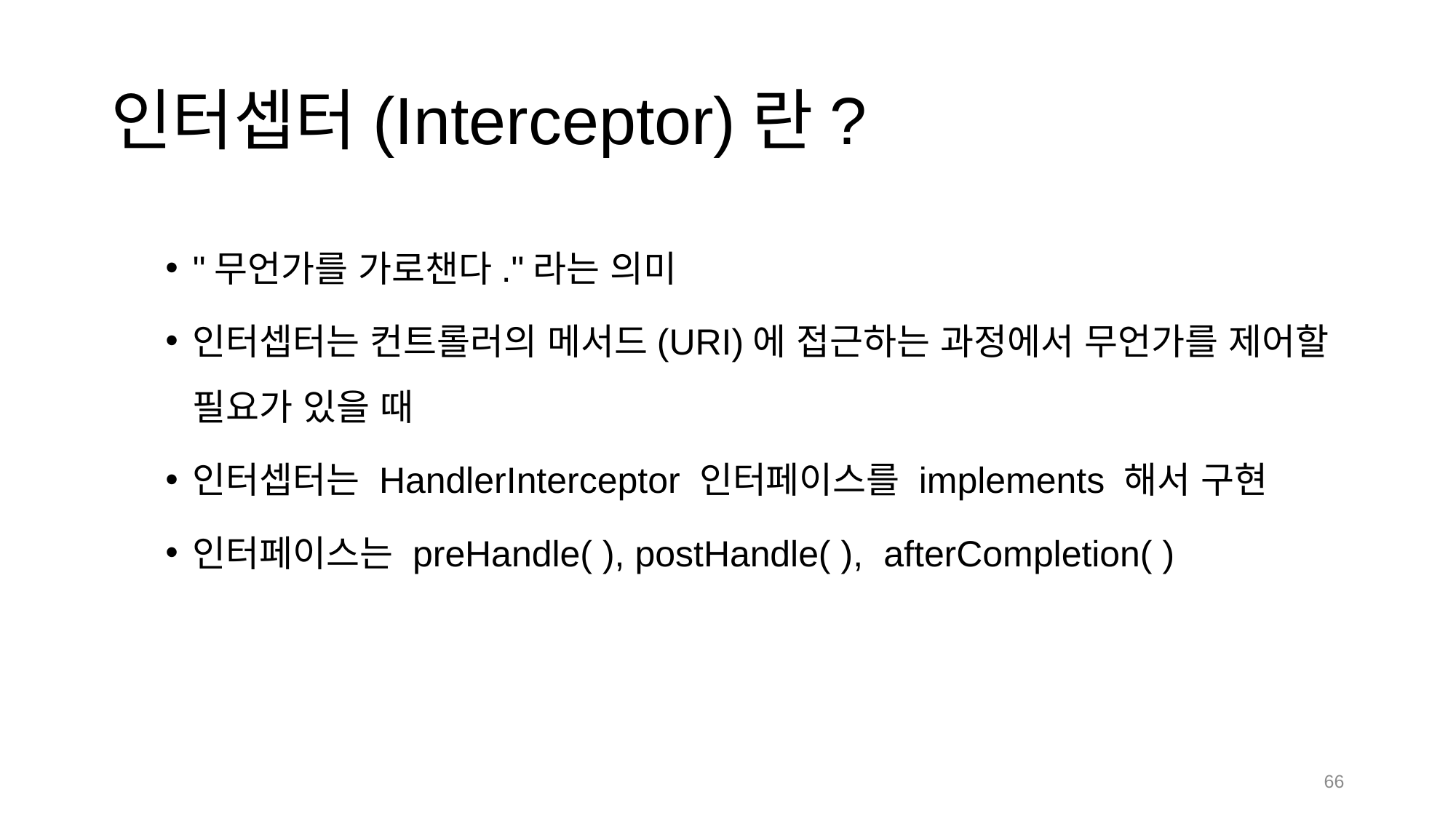

# 인터셉터(Interceptor)란?
"무언가를 가로챈다."라는 의미
인터셉터는 컨트롤러의 메서드(URI)에 접근하는 과정에서 무언가를 제어할 필요가 있을 때
인터셉터는 HandlerInterceptor 인터페이스를 implements 해서 구현
인터페이스는 preHandle( ), postHandle( ),  afterCompletion( )
66